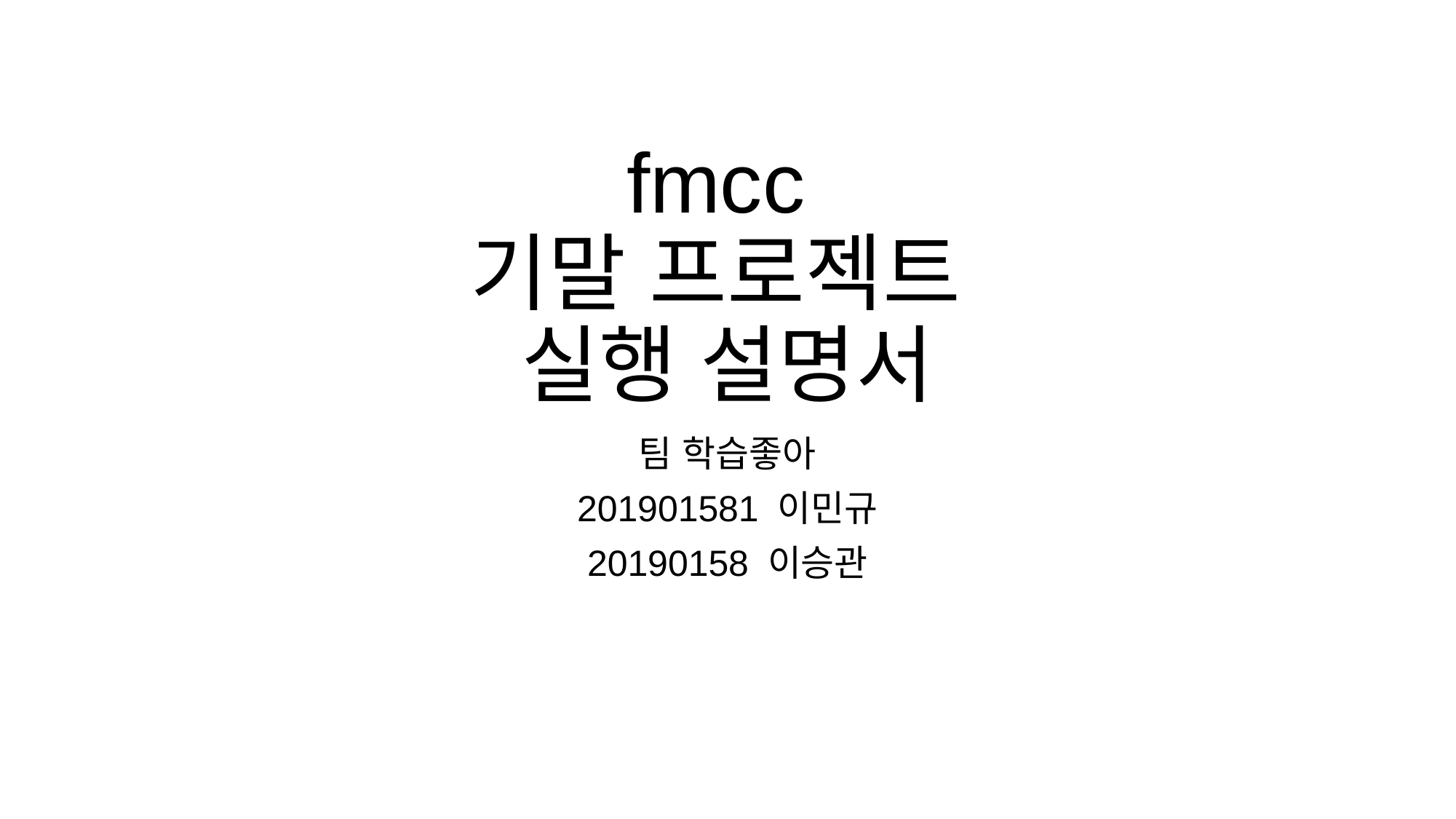

# fmcc 기말 프로젝트 실행 설명서
팀 학습좋아
201901581 이민규
20190158 이승관